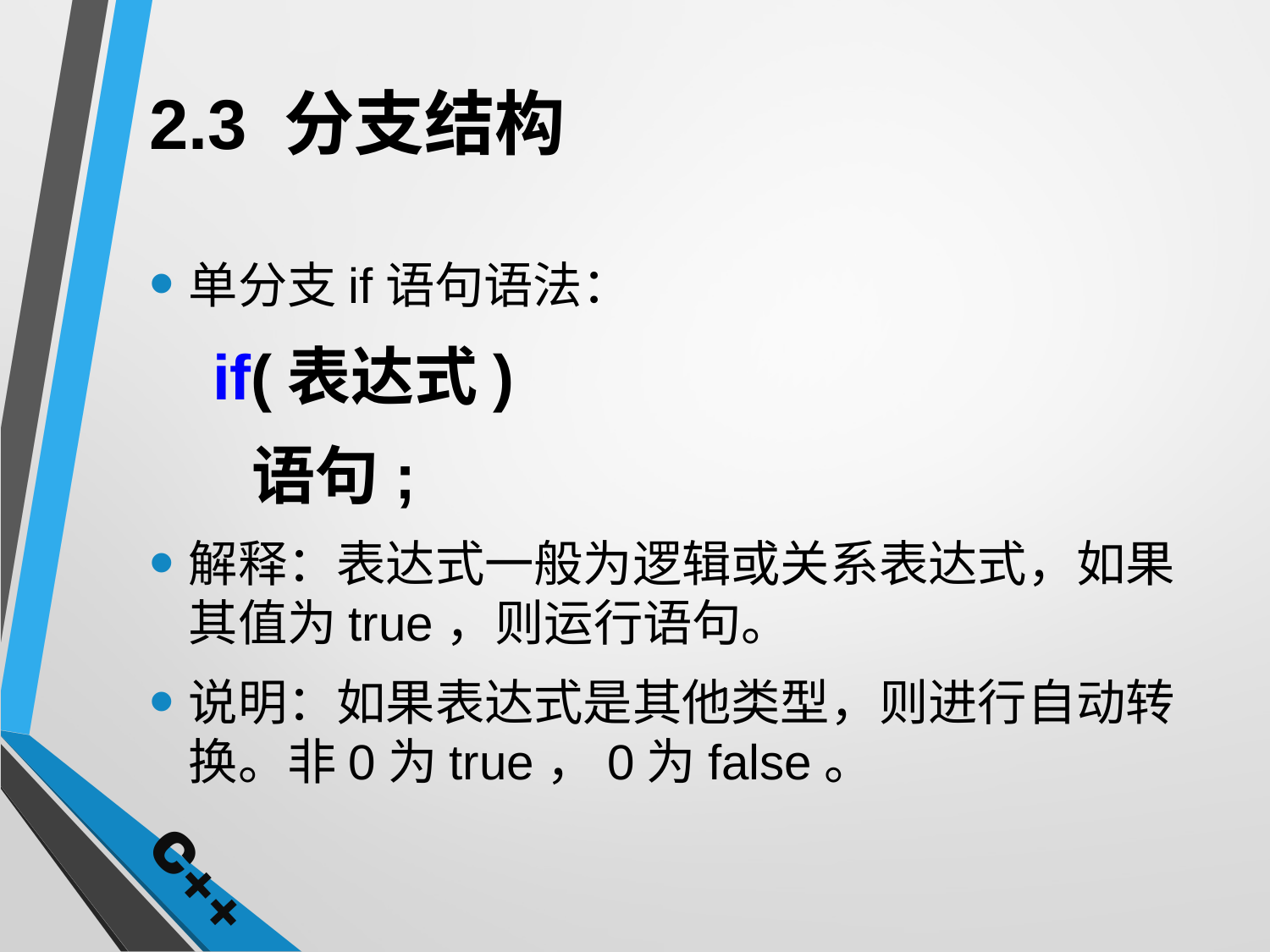

# 2.3 分支结构
单分支if语句语法：
if(表达式)
	语句;
解释：表达式一般为逻辑或关系表达式，如果其值为true，则运行语句。
说明：如果表达式是其他类型，则进行自动转换。非0为true，0为false。